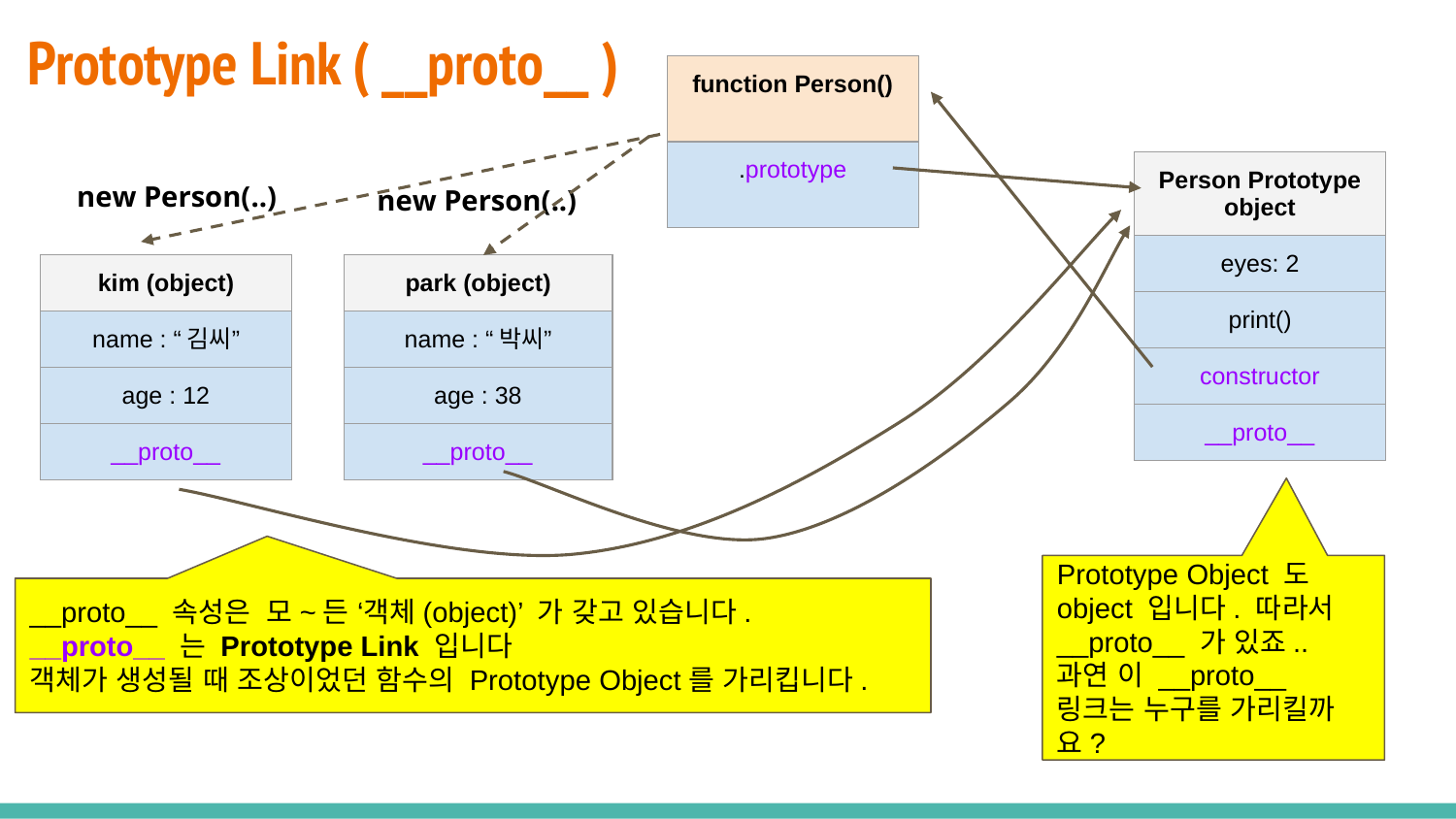

# Prototype Link ( __proto__ )
| function Person() |
| --- |
| .prototype |
| Person Prototype object |
| --- |
| eyes: 2 |
| print() |
| constructor |
| \_\_proto\_\_ |
new Person(..)
new Person(..)

| kim (object) |
| --- |
| name : “김씨” |
| age : 12 |
| \_\_proto\_\_ |
| park (object) |
| --- |
| name : “박씨” |
| age : 38 |
| \_\_proto\_\_ |
Prototype Object 도 object 입니다. 따라서 __proto__ 가 있죠.. 과연 이 __proto__ 링크는 누구를 가리킬까요?
__proto__ 속성은  모~든 ‘객체(object)’ 가 갖고 있습니다.
__proto__ 는 Prototype Link 입니다
객체가 생성될 때 조상이었던 함수의 Prototype Object를 가리킵니다.